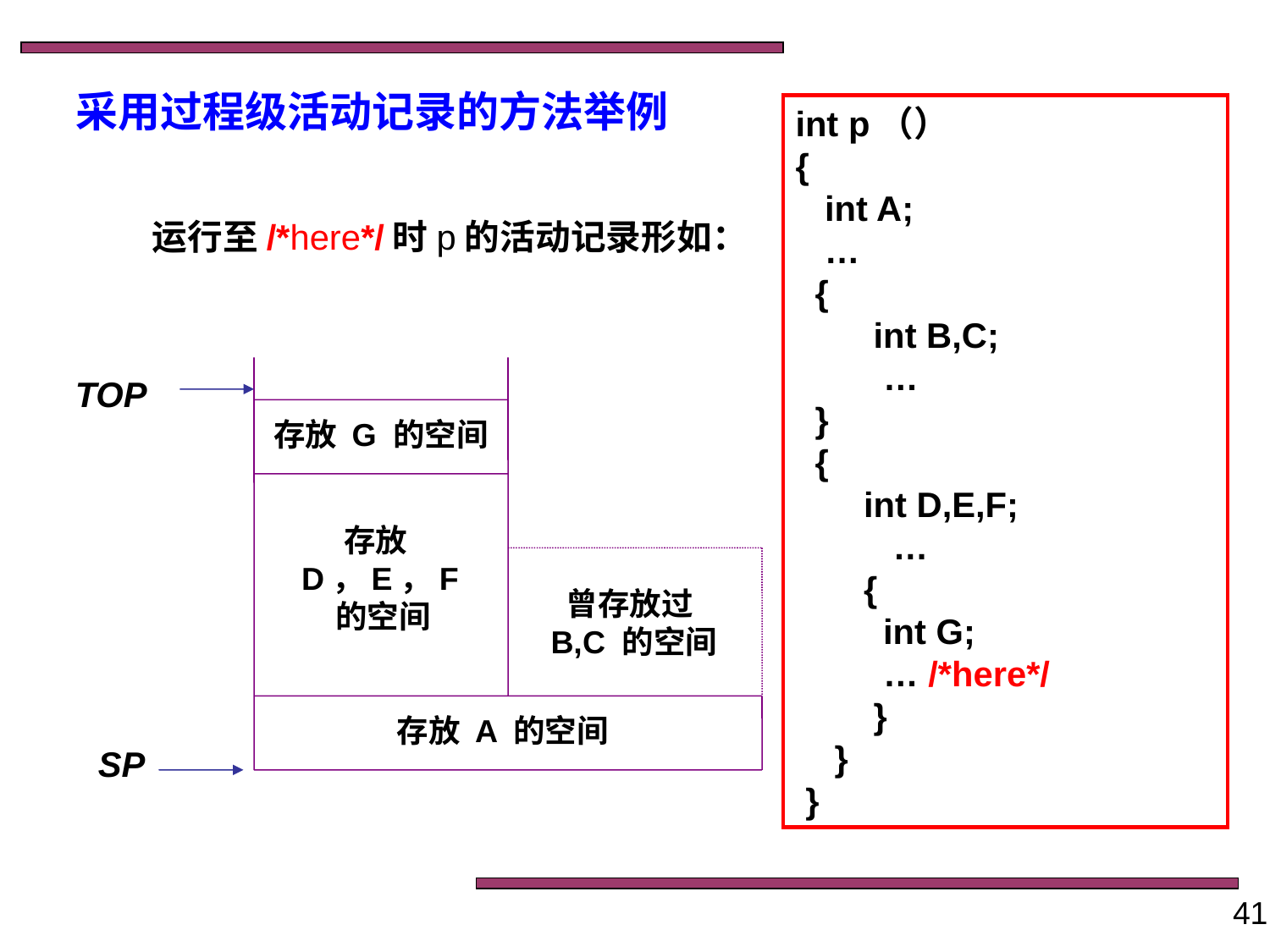

采用过程级活动记录的方法举例
int p（）
{
   int A;
   …
  {
        int B,C;
         …
  }
  {
       int D,E,F;
          …
       {
         int G;
         … /*here*/
        }
    }
 }
运行至/*here*/时p的活动记录形如：

TOP

存放 G 的空间

存放
 D，E，F
 的空间

曾存放过
 B,C 的空间

存放 A 的空间
SP

41